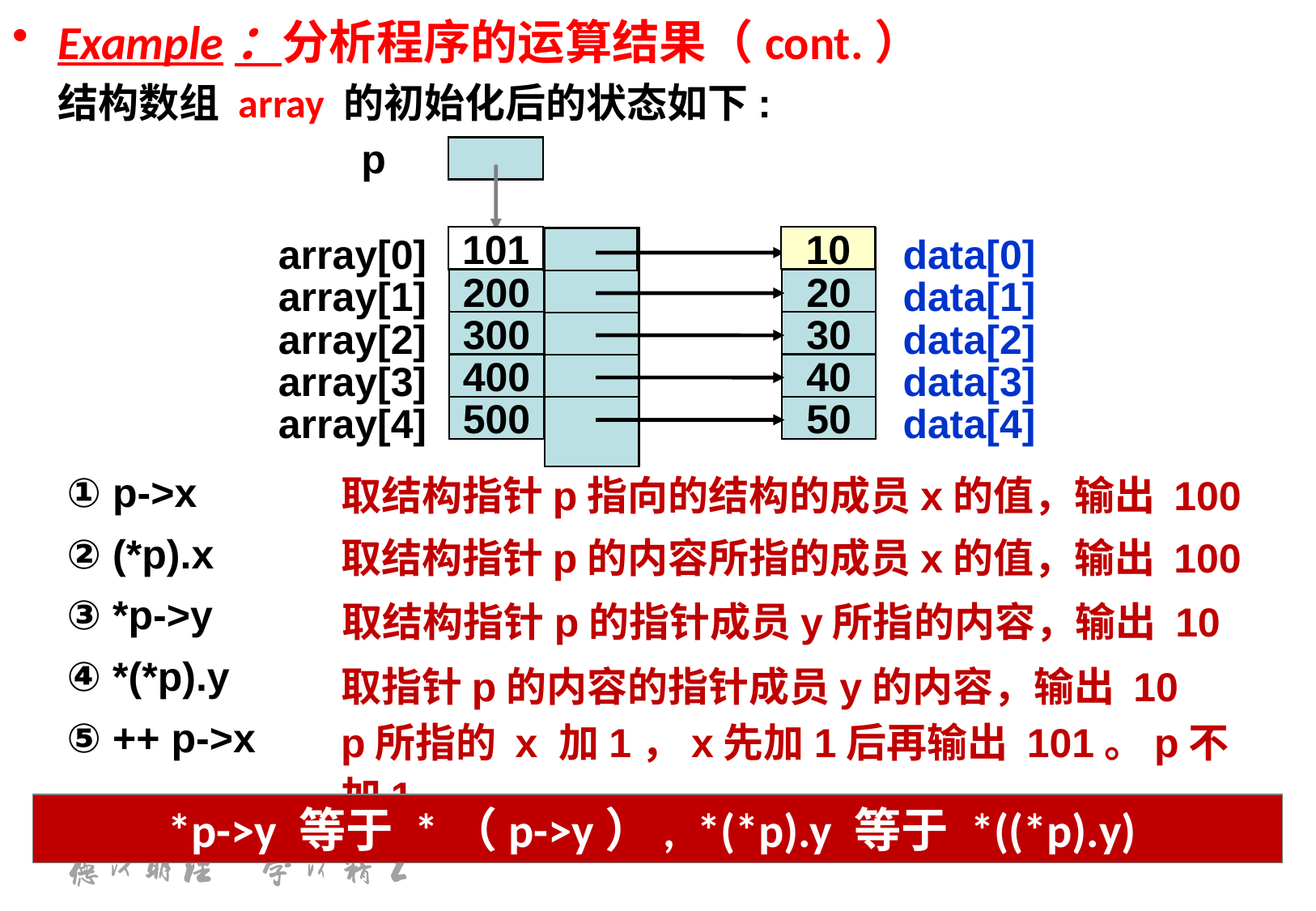

Example：分析程序的运算结果（cont.）
	结构数组 array 的初始化后的状态如下:
p

array[0]
data[0]
100
10

array[1]
data[1]
200
20

array[2]
data[2]
300
30

array[3]
data[3]
400
40

array[4]
data[4]
500
50

101
10
100

① p->x
② (*p).x
③ *p->y
④ *(*p).y
⑤ ++ p->x
取结构指针p指向的结构的成员x的值，输出 100
取结构指针p的内容所指的成员x的值，输出 100
取结构指针p的指针成员y所指的内容，输出 10
取指针p的内容的指针成员y的内容，输出 10
p所指的 x 加1，x先加1后再输出 101。p不加1
*p->y 等于 *（p->y）,  *(*p).y 等于 *((*p).y)
78